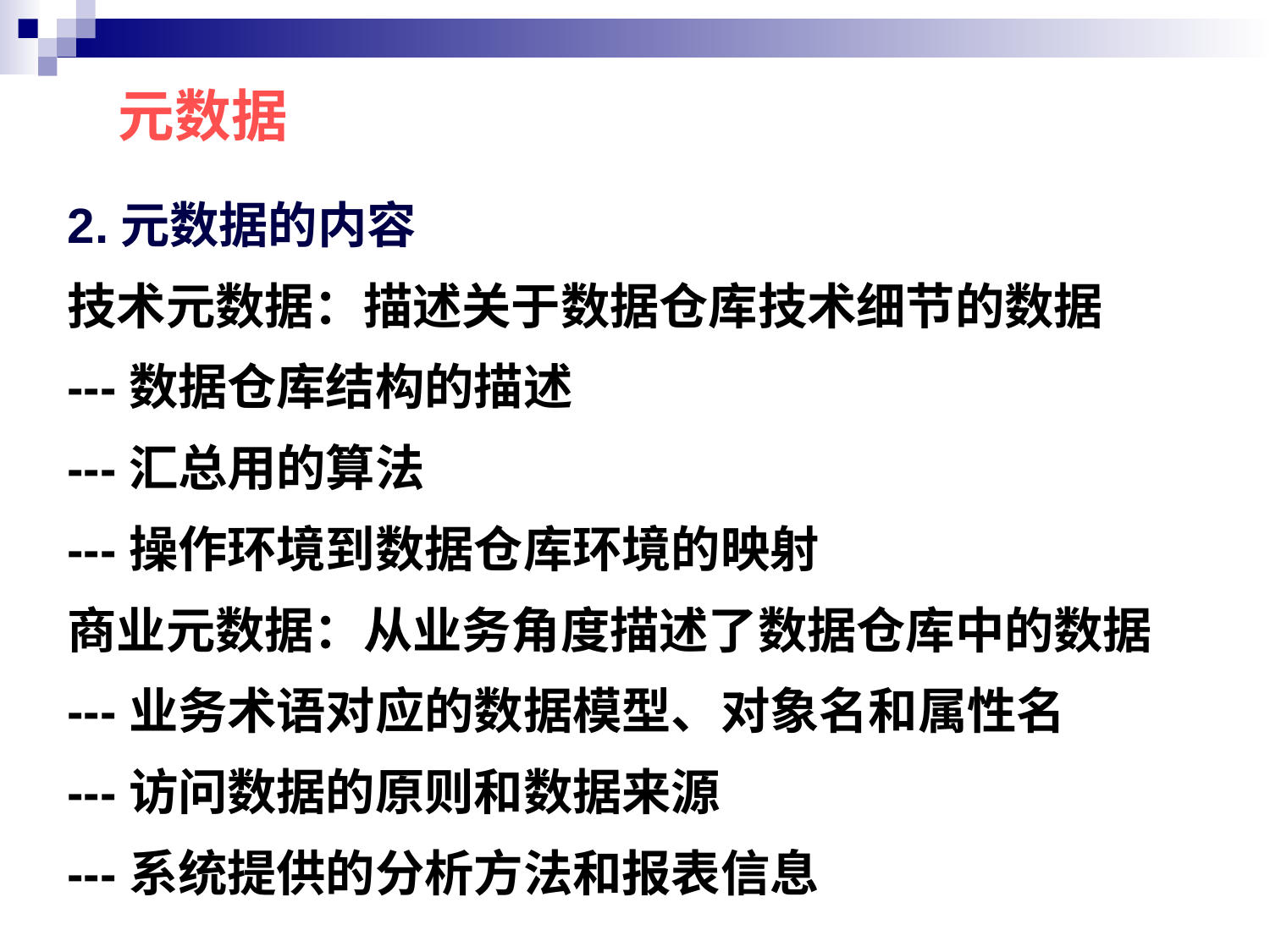

元数据
2.元数据的内容
技术元数据：描述关于数据仓库技术细节的数据
---数据仓库结构的描述
---汇总用的算法
---操作环境到数据仓库环境的映射
商业元数据：从业务角度描述了数据仓库中的数据
---业务术语对应的数据模型、对象名和属性名
---访问数据的原则和数据来源
---系统提供的分析方法和报表信息